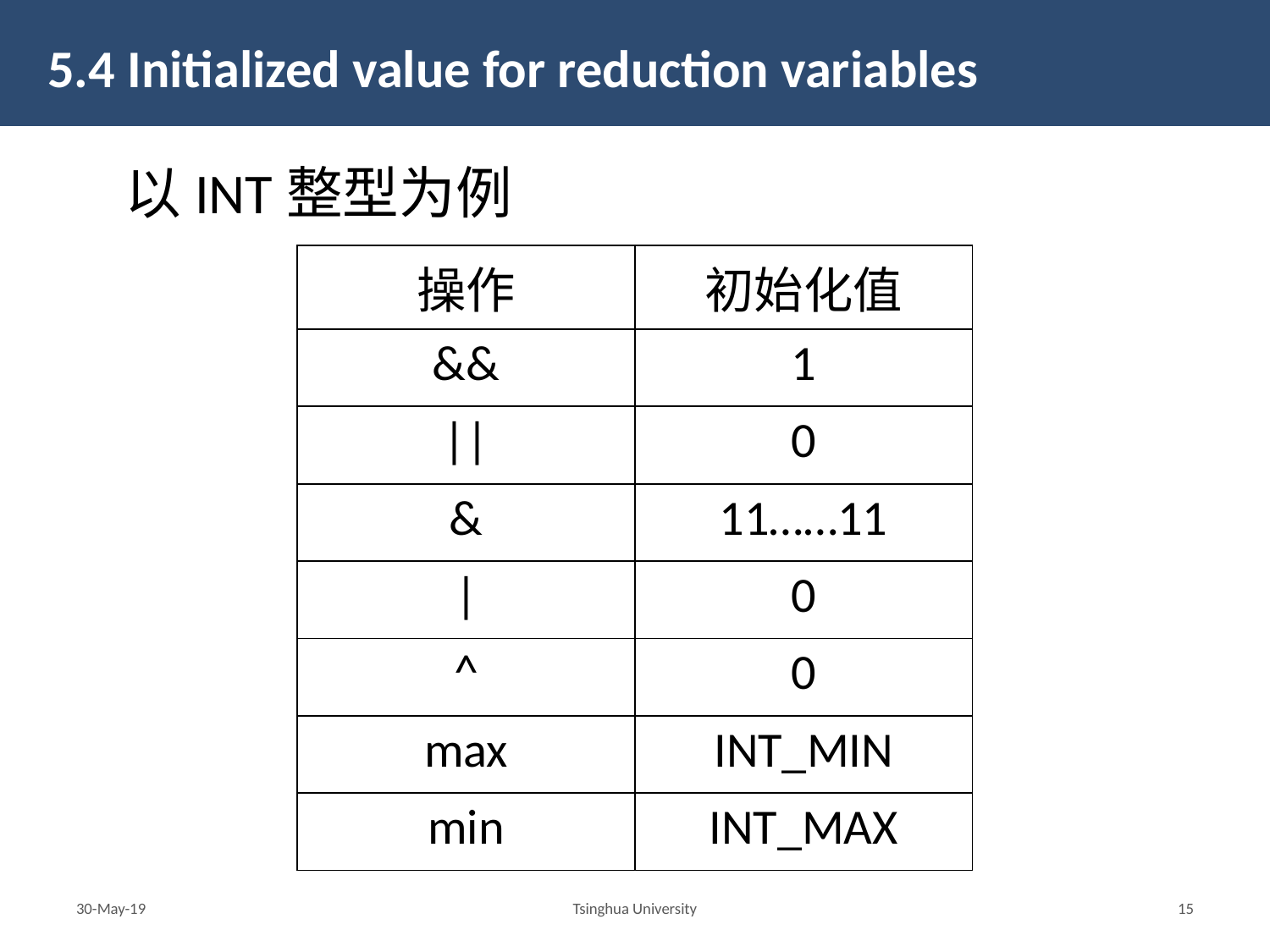

# 5.4 Initialized value for reduction variables
以INT整型为例
| 操作 | 初始化值 |
| --- | --- |
| && | 1 |
| || | 0 |
| & | 11……11 |
| | | 0 |
| ^ | 0 |
| max | INT\_MIN |
| min | INT\_MAX |
30-May-19
Tsinghua University
15